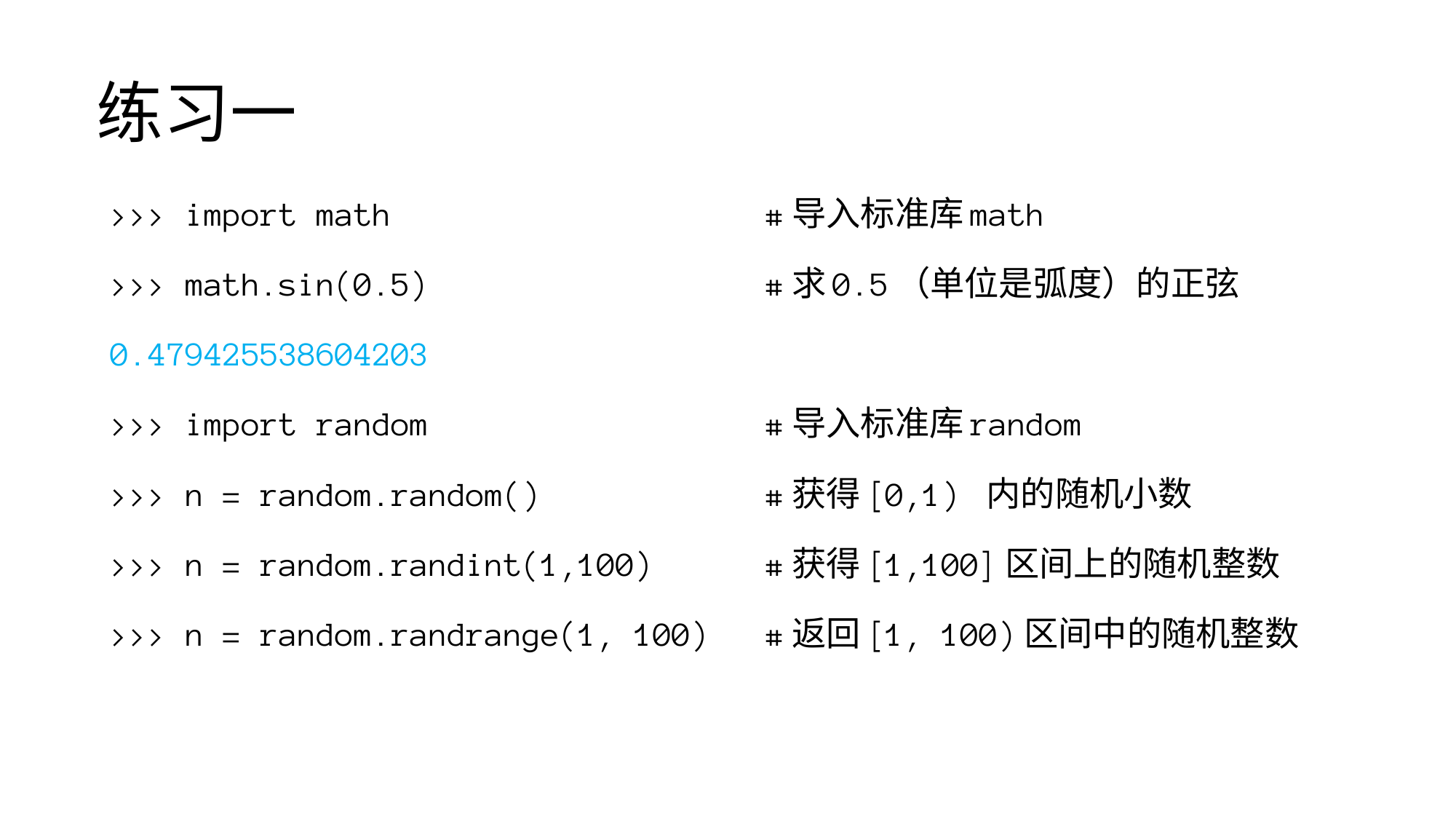

# 练习一
>>> import math                    #导入标准库math
>>> math.sin(0.5)                  #求0.5（单位是弧度）的正弦
0.479425538604203
>>> import random                  #导入标准库random
>>> n = random.random()            #获得[0,1) 内的随机小数
>>> n = random.randint(1,100)      #获得[1,100]区间上的随机整数
>>> n = random.randrange(1, 100)   #返回[1, 100)区间中的随机整数

15